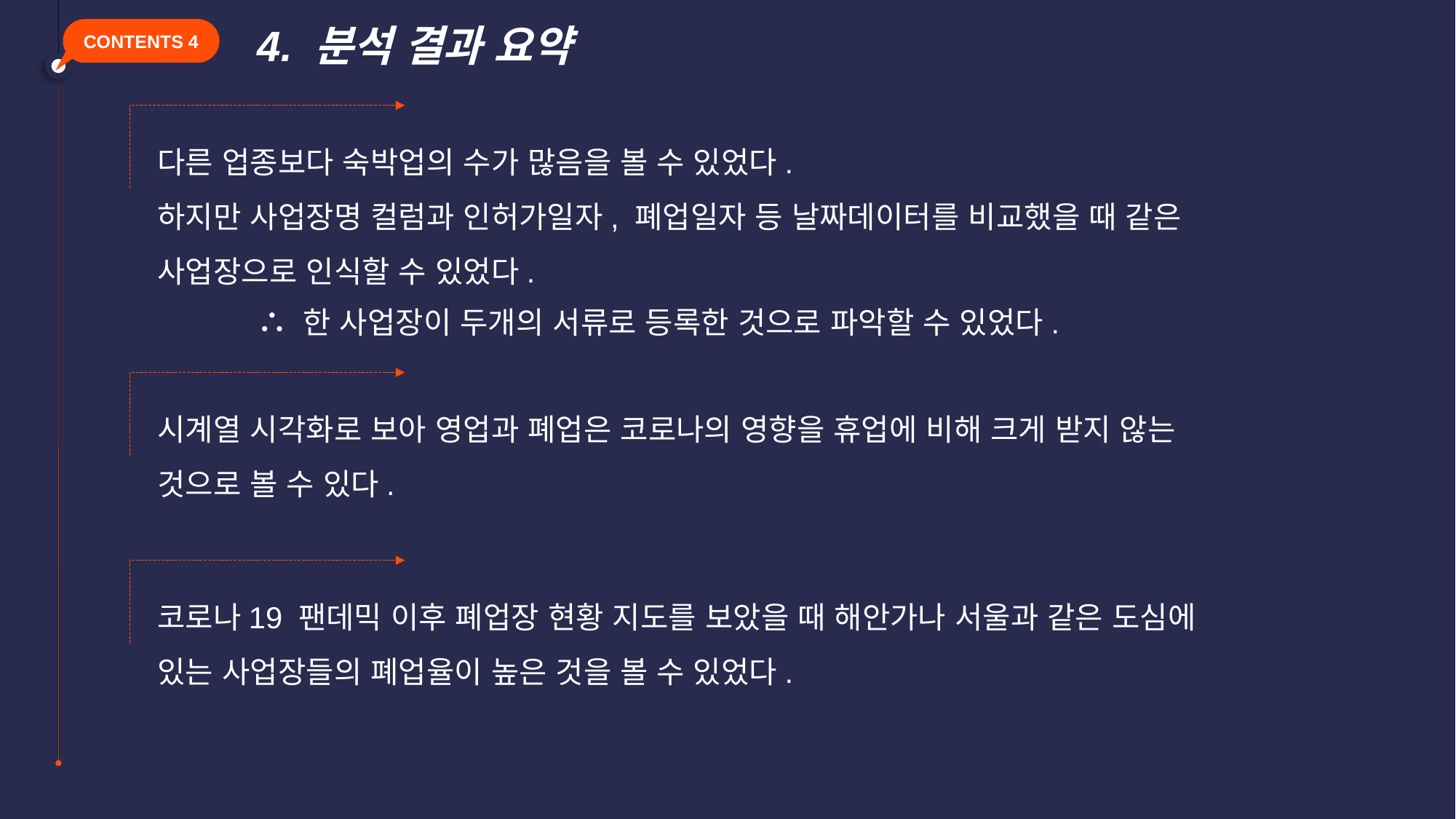

CONTENTS 4

4. 분석 결과 요약
다른 업종보다 숙박업의 수가 많음을 볼 수 있었다.
하지만 사업장명 컬럼과 인허가일자, 폐업일자 등 날짜데이터를 비교했을 때 같은 사업장으로 인식할 수 있었다.
∴ 한 사업장이 두개의 서류로 등록한 것으로 파악할 수 있었다.
시계열 시각화로 보아 영업과 폐업은 코로나의 영향을 휴업에 비해 크게 받지 않는 것으로 볼 수 있다.
코로나19 팬데믹 이후 폐업장 현황 지도를 보았을 때 해안가나 서울과 같은 도심에 있는 사업장들의 폐업율이 높은 것을 볼 수 있었다.